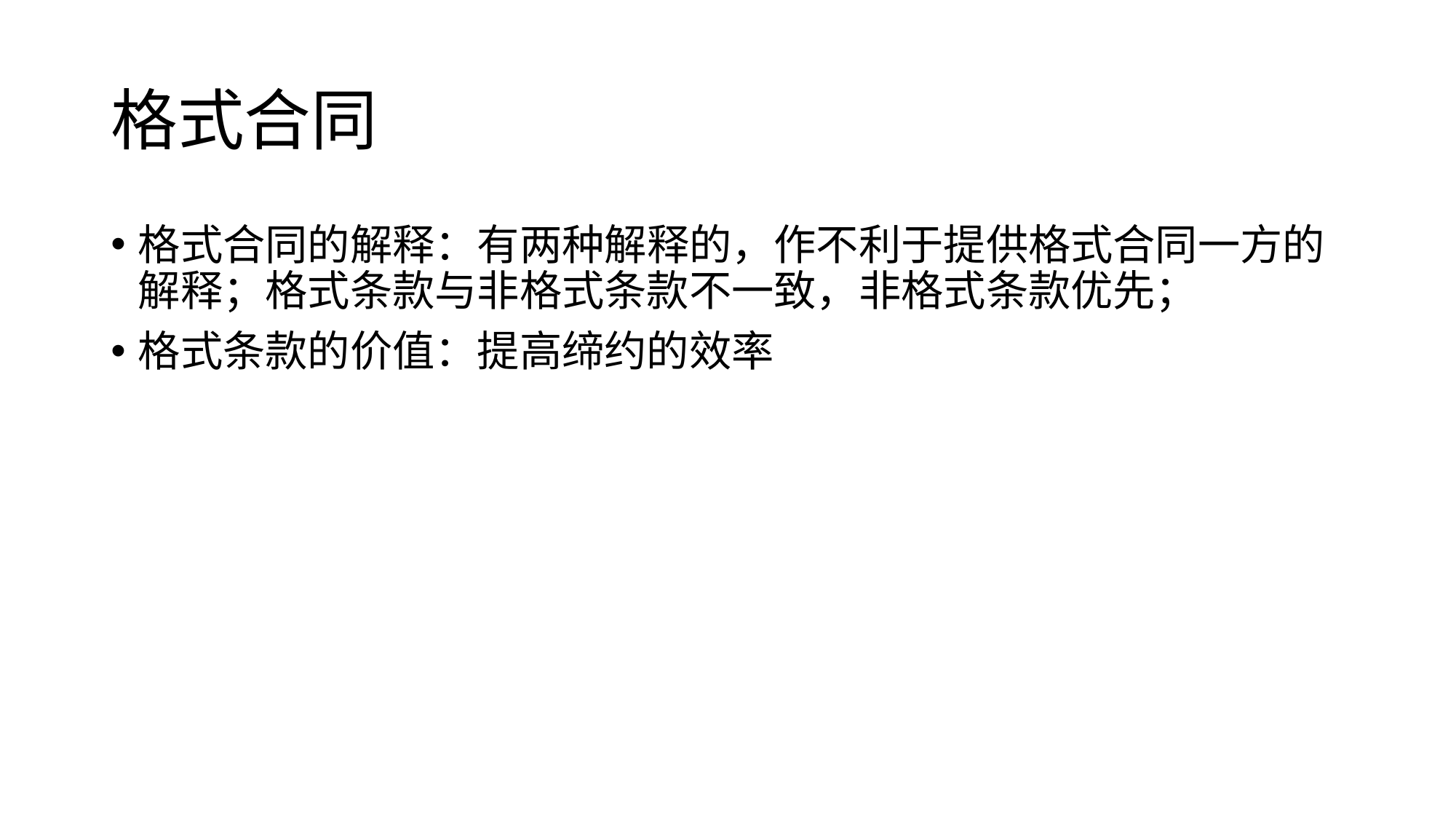

# 格式合同
格式合同的解释：有两种解释的，作不利于提供格式合同一方的解释；格式条款与非格式条款不一致，非格式条款优先；
格式条款的价值：提高缔约的效率